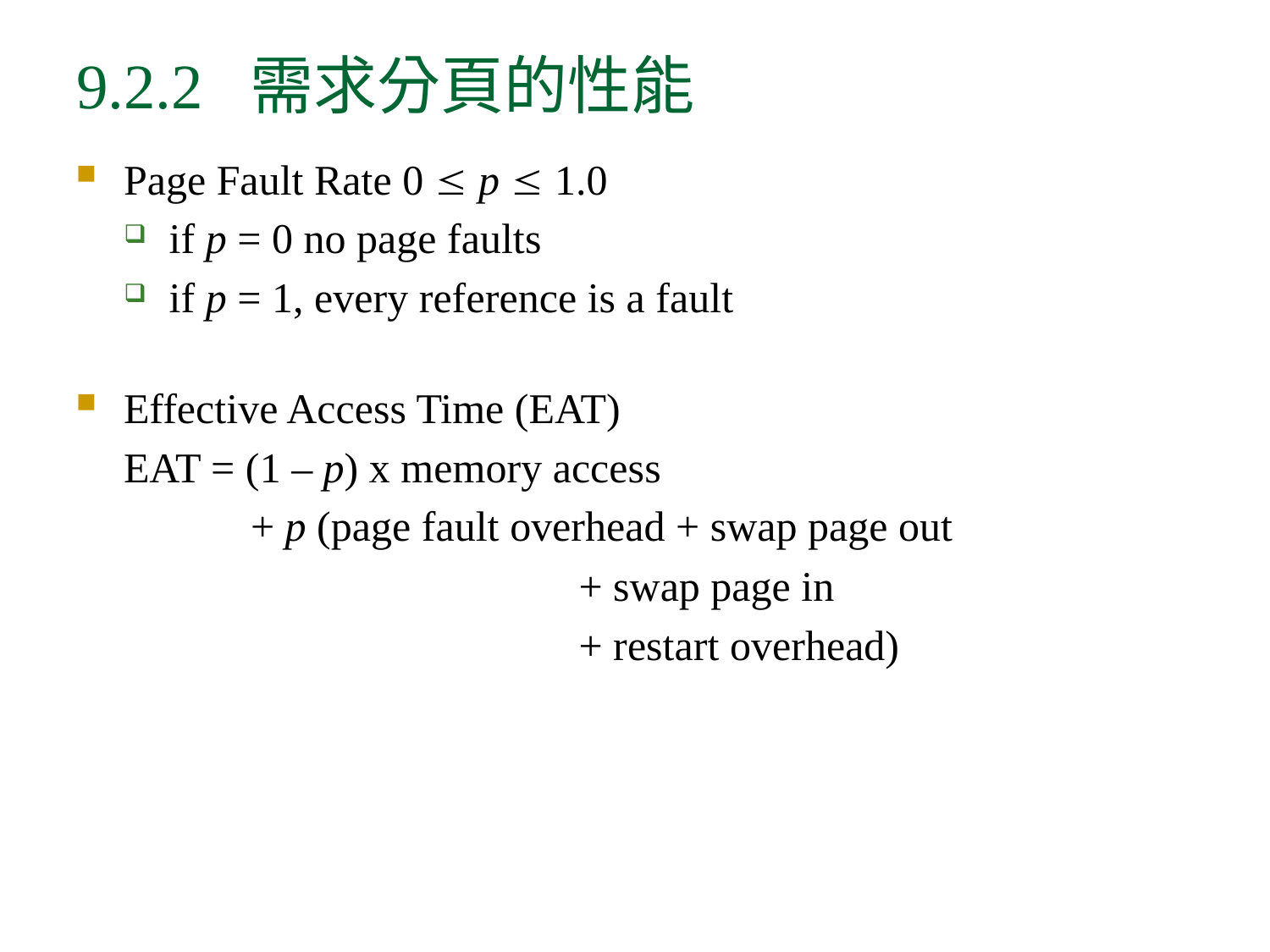

# 9.2.2  需求分頁的性能
Page Fault Rate 0 ≤ p ≤ 1.0
if p = 0 no page faults
if p = 1, every reference is a fault
Effective Access Time (EAT)
	EAT = (1 – p) x memory access
	            + p (page fault overhead + swap page out
			                   + swap page in
			                   + restart overhead)